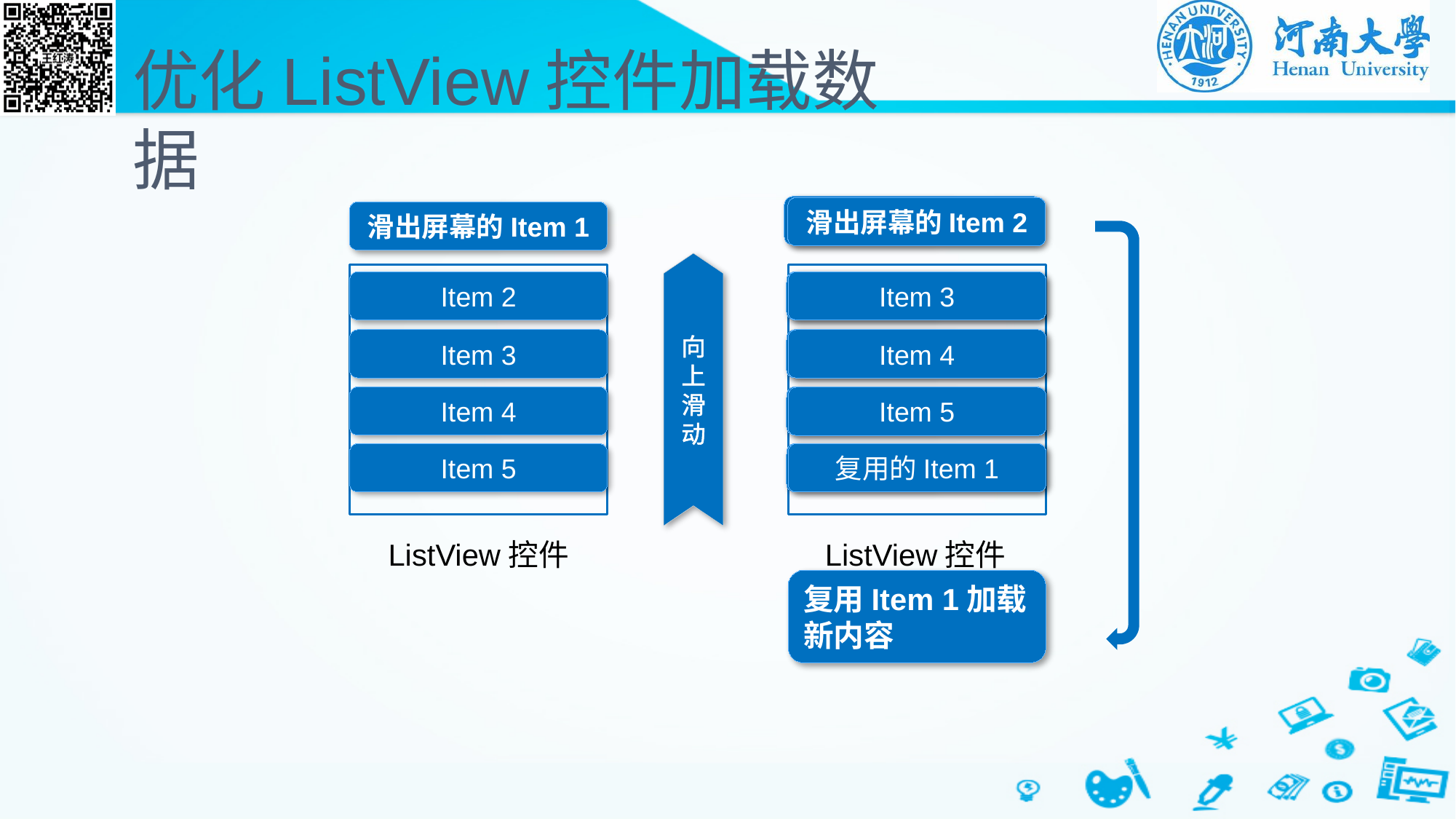

# 优化ListView控件加载数据
滑出屏幕的Item 1
滑出屏幕的Item 2
滑出屏幕的Item 1

Item 2
Item 3
Item 2
Item 3
Item 3
Item 4
向
上
滑
动
Item 4
Item 4
Item 5

Item 5
Item 5
复用的Item 1
ListView控件
ListView控件
复用Item 1加载新内容